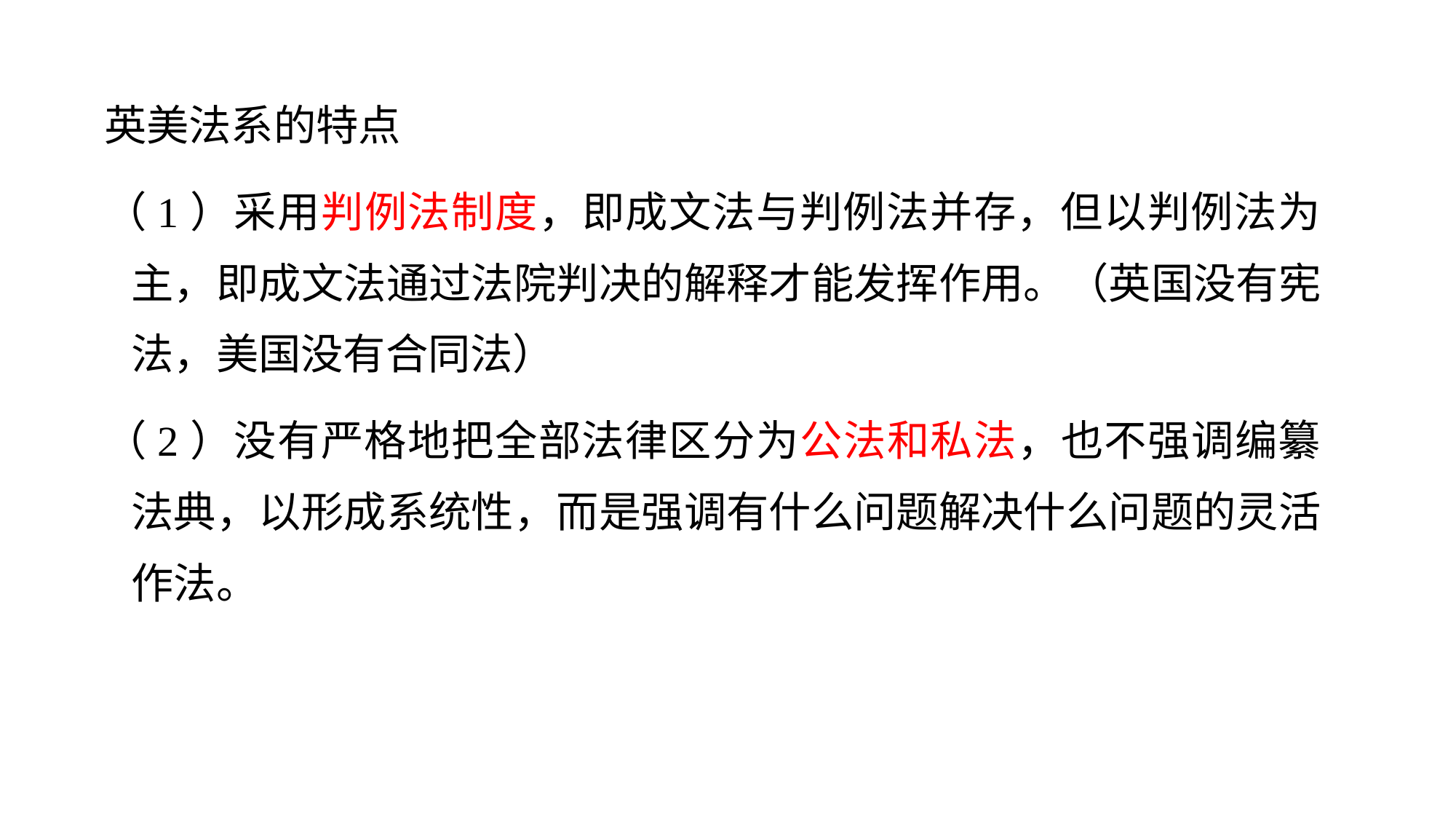

#
英美法系的特点
（1）采用判例法制度，即成文法与判例法并存，但以判例法为主，即成文法通过法院判决的解释才能发挥作用。（英国没有宪法，美国没有合同法）
（2）没有严格地把全部法律区分为公法和私法，也不强调编纂法典，以形成系统性，而是强调有什么问题解决什么问题的灵活作法。